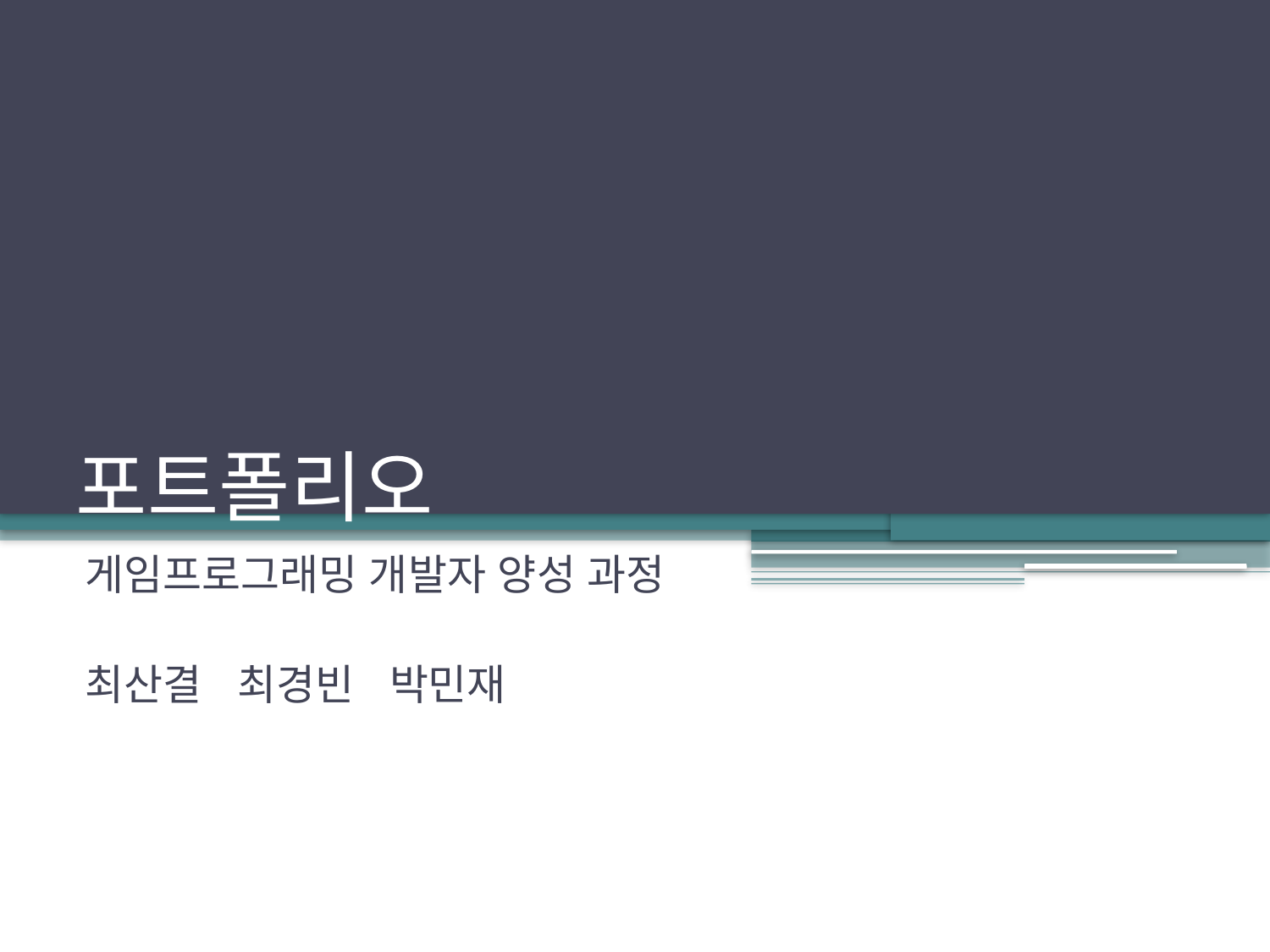

# 포트폴리오
게임프로그래밍 개발자 양성 과정

최산결   최경빈   박민재